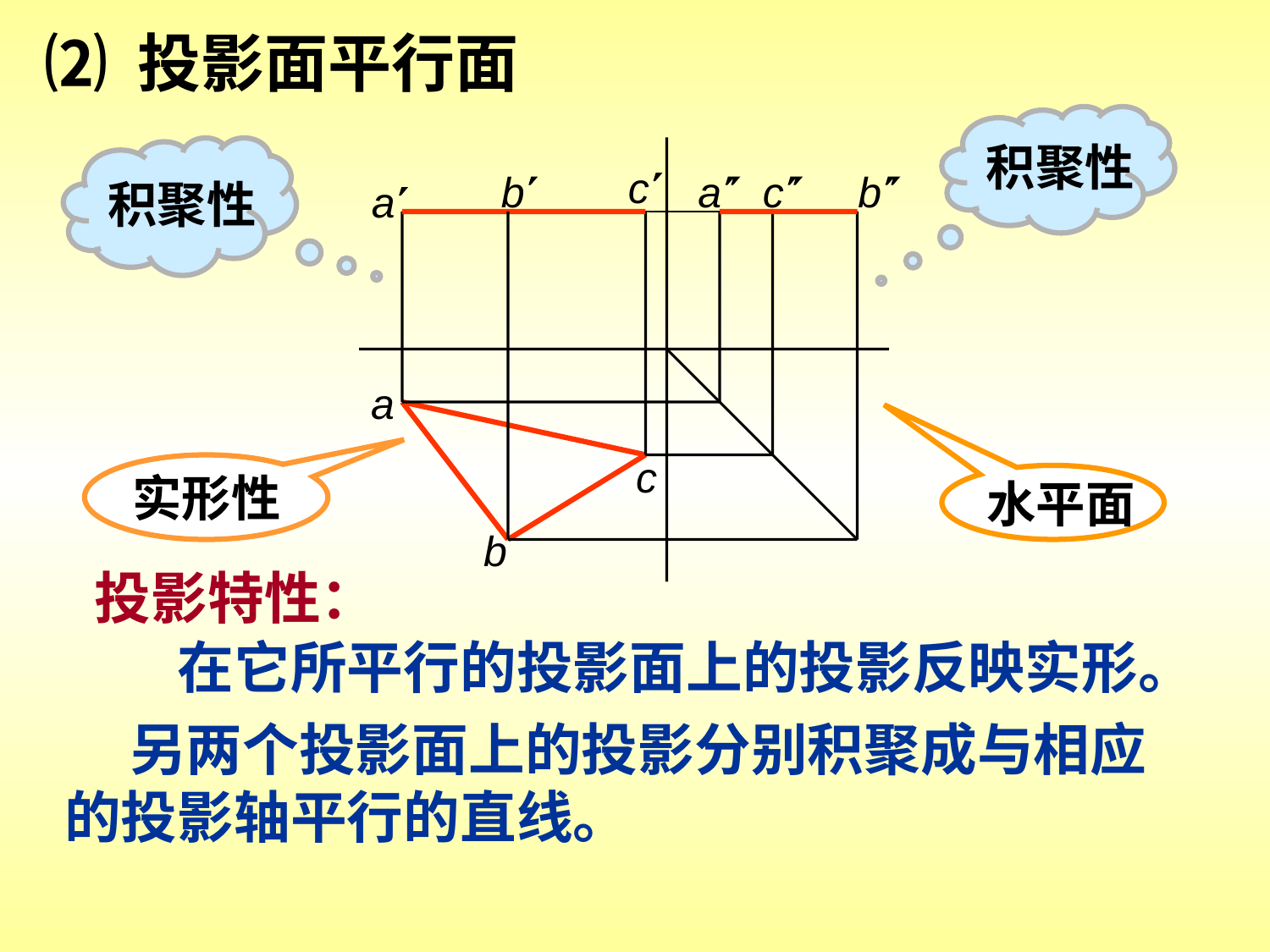

⑵ 投影面平行面
积聚性
积聚性

c′
b′
a″
c″
b″
a′

a

c

b

实形性
水平面
投影特性：
在它所平行的投影面上的投影反映实形。
    另两个投影面上的投影分别积聚成与相应的投影轴平行的直线。